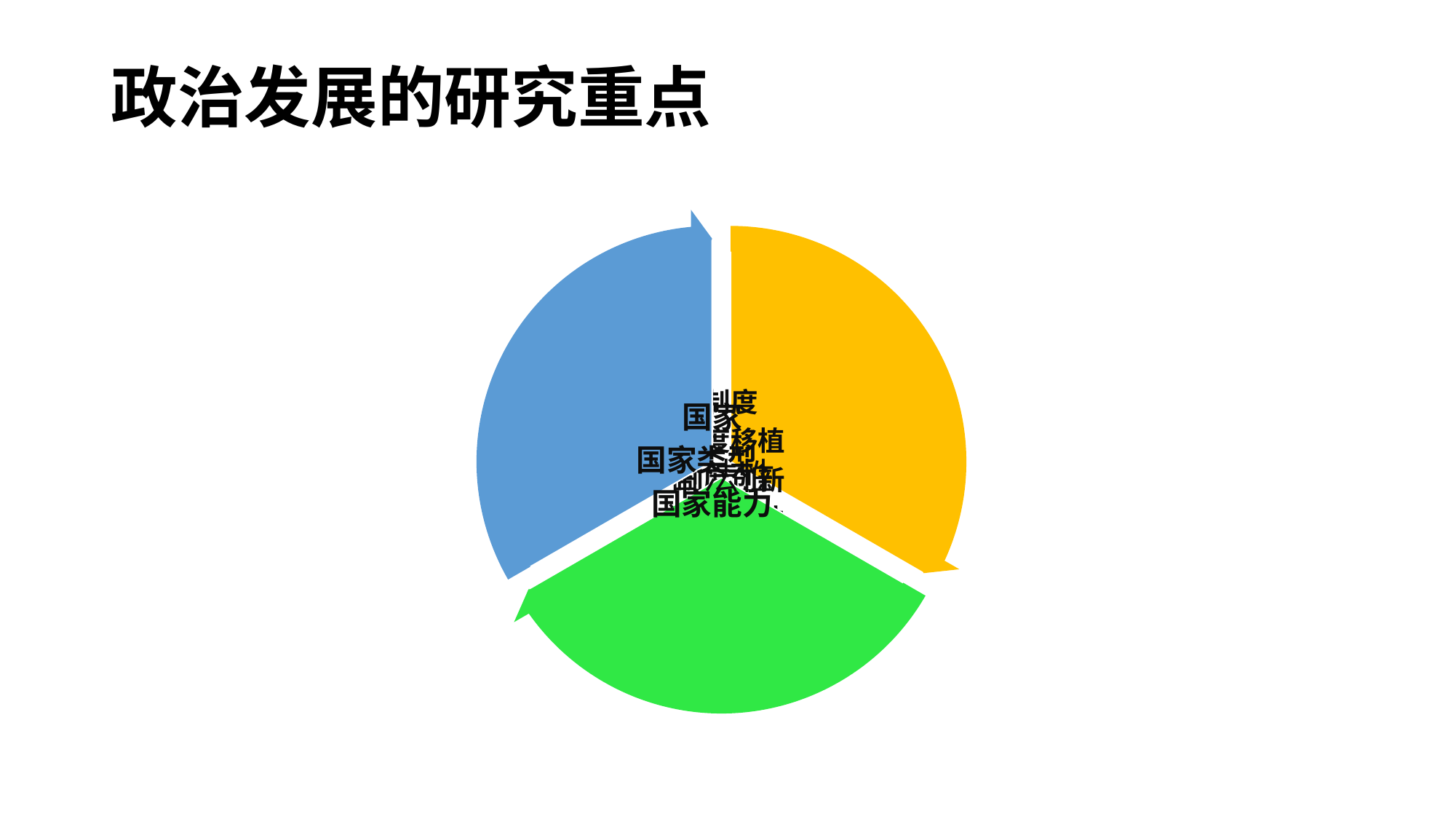

# 政治发展的研究重点
制度
制度移植
制度创新
制度韧性
合法性
国家
国家类型、
国家能力